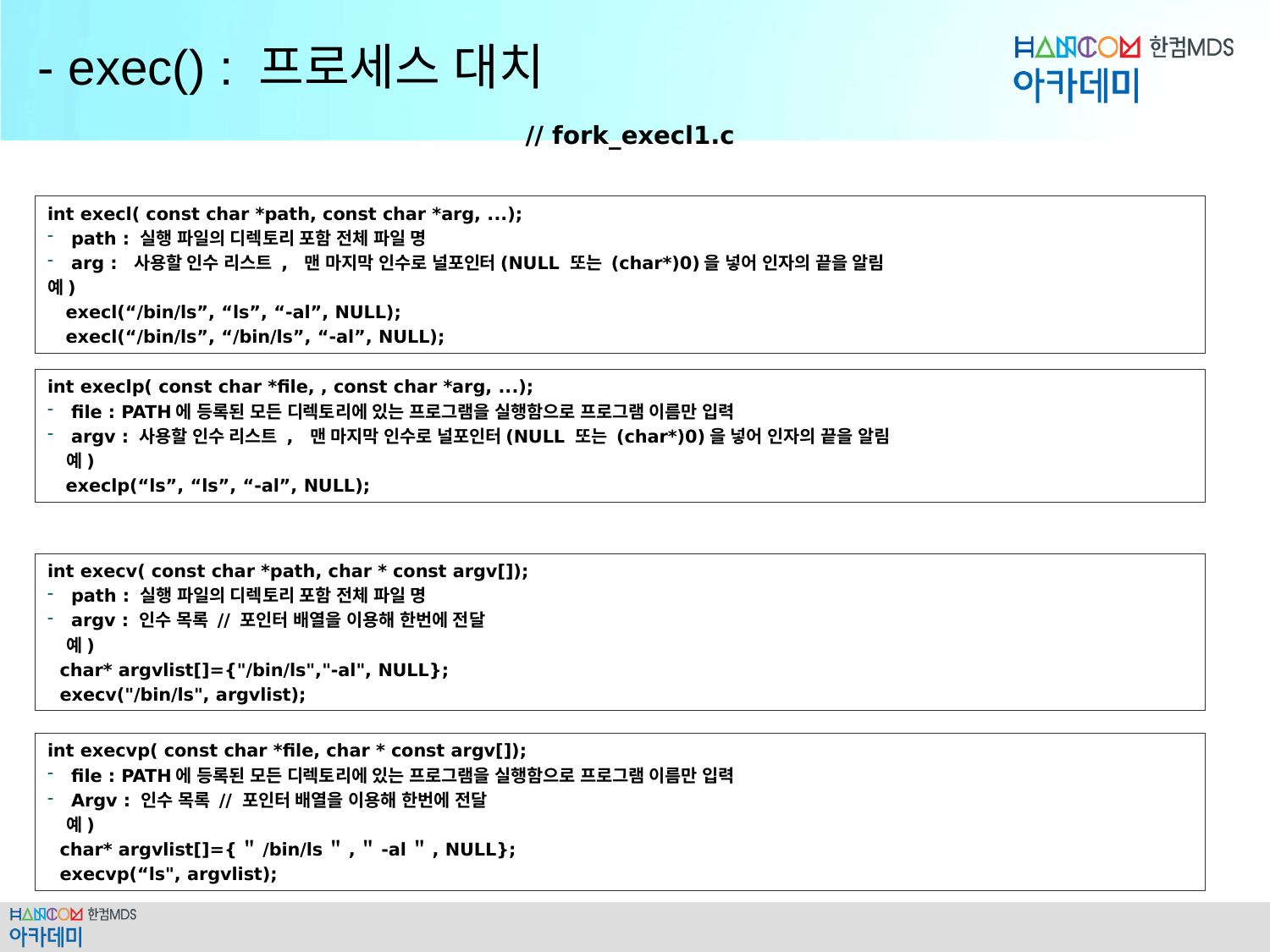

# - exec() : 프로세스 대치
// fork_execl1.c
int execl( const char *path, const char *arg, ...);
path : 실행 파일의 디렉토리 포함 전체 파일 명
arg :  사용할 인수 리스트 ,  맨 마지막 인수로 널포인터(NULL 또는 (char*)0)을 넣어 인자의 끝을 알림
예)
   execl(“/bin/ls”, “ls”, “-al”, NULL);
   execl(“/bin/ls”, “/bin/ls”, “-al”, NULL);
int execlp( const char *file, , const char *arg, ...);
file : PATH에 등록된 모든 디렉토리에 있는 프로그램을 실행함으로 프로그램 이름만 입력
argv : 사용할 인수 리스트 ,  맨 마지막 인수로 널포인터(NULL 또는 (char*)0)을 넣어 인자의 끝을 알림
   예)
   execlp(“ls”, “ls”, “-al”, NULL);
int execv( const char *path, char * const argv[]);
path : 실행 파일의 디렉토리 포함 전체 파일 명
argv : 인수 목록 // 포인터 배열을 이용해 한번에 전달
   예)
  char* argvlist[]={"/bin/ls","-al", NULL};
  execv("/bin/ls", argvlist);
int execvp( const char *file, char * const argv[]);
file : PATH에 등록된 모든 디렉토리에 있는 프로그램을 실행함으로 프로그램 이름만 입력
Argv : 인수 목록 // 포인터 배열을 이용해 한번에 전달
   예)
  char* argvlist[]={＂/bin/ls＂,＂-al＂, NULL};
  execvp(“ls", argvlist);